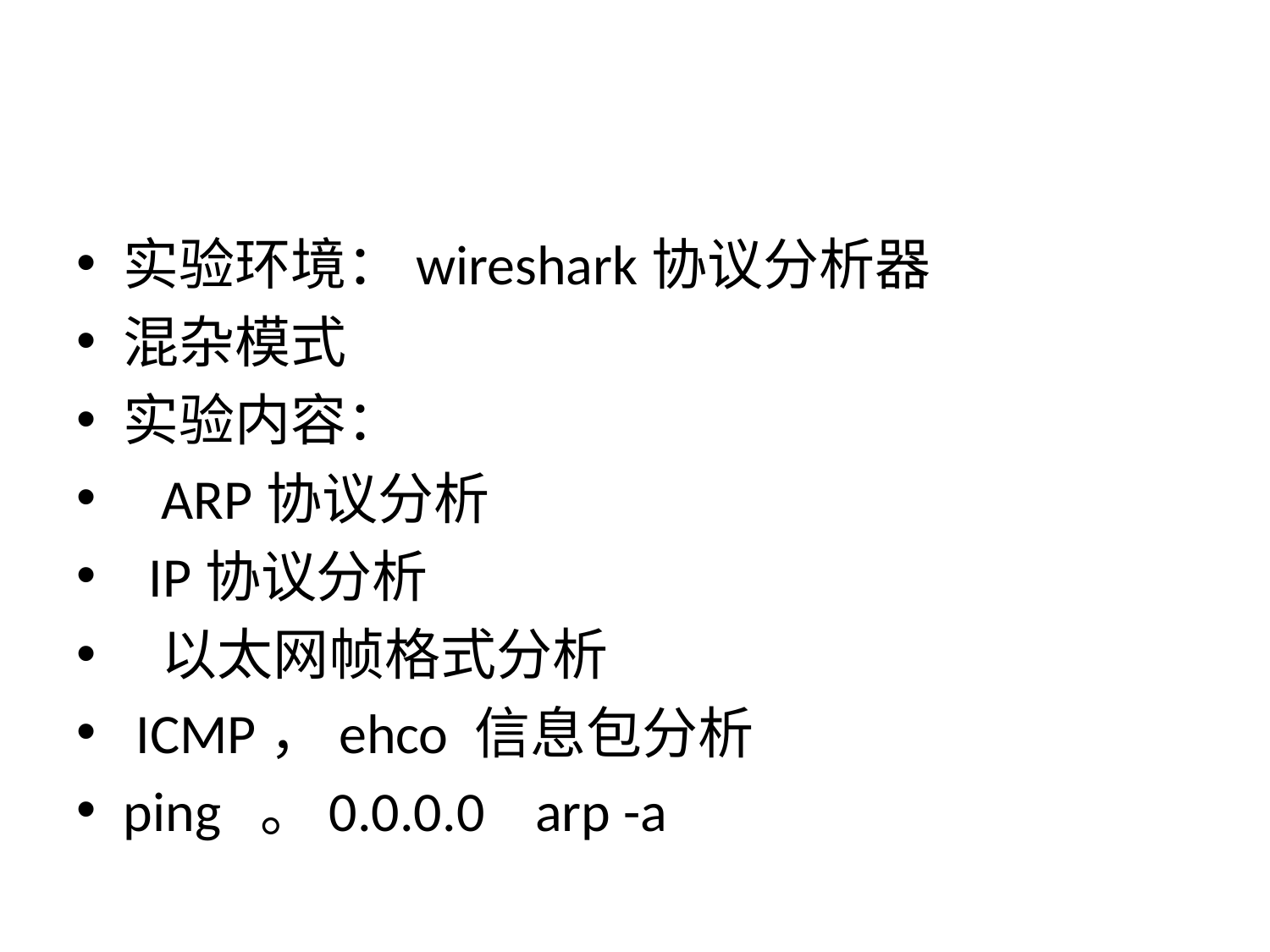

#
实验环境：wireshark协议分析器
混杂模式
实验内容：
   ARP协议分析
  IP协议分析
  以太网帧格式分析
 ICMP，ehco 信息包分析
ping  。0.0.0.0    arp -a